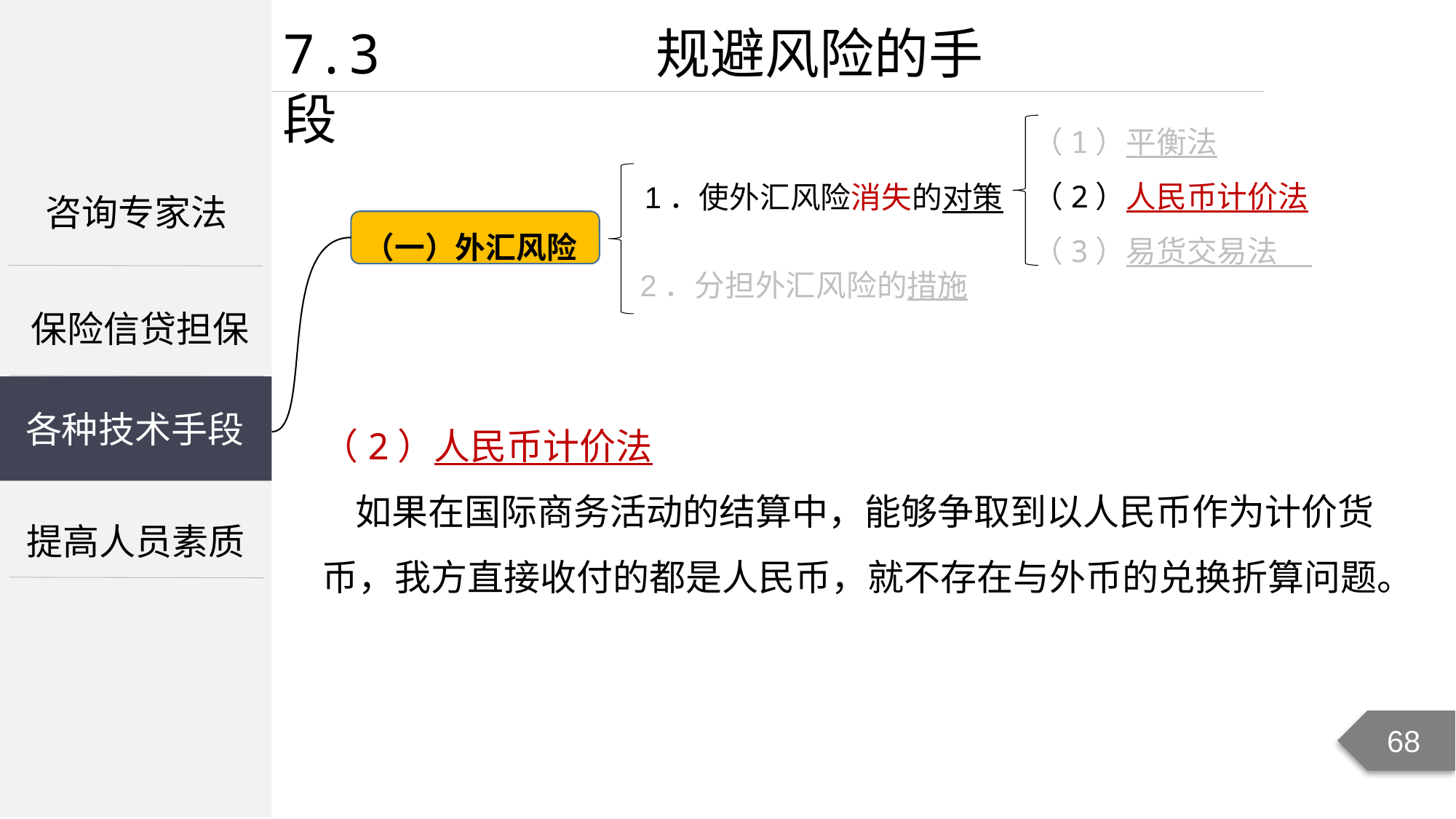

7.3        规避风险的手段
（1）平衡法
（2）人民币计价法
（3）易货交易法

1．使外汇风险消失的对策
咨询专家法

（一）外汇风险
2．分担外汇风险的措施
保险信贷担保
各种技术手段

（2）人民币计价法
   如果在国际商务活动的结算中，能够争取到以人民币作为计价货币，我方直接收付的都是人民币，就不存在与外币的兑换折算问题。
提高人员素质
68